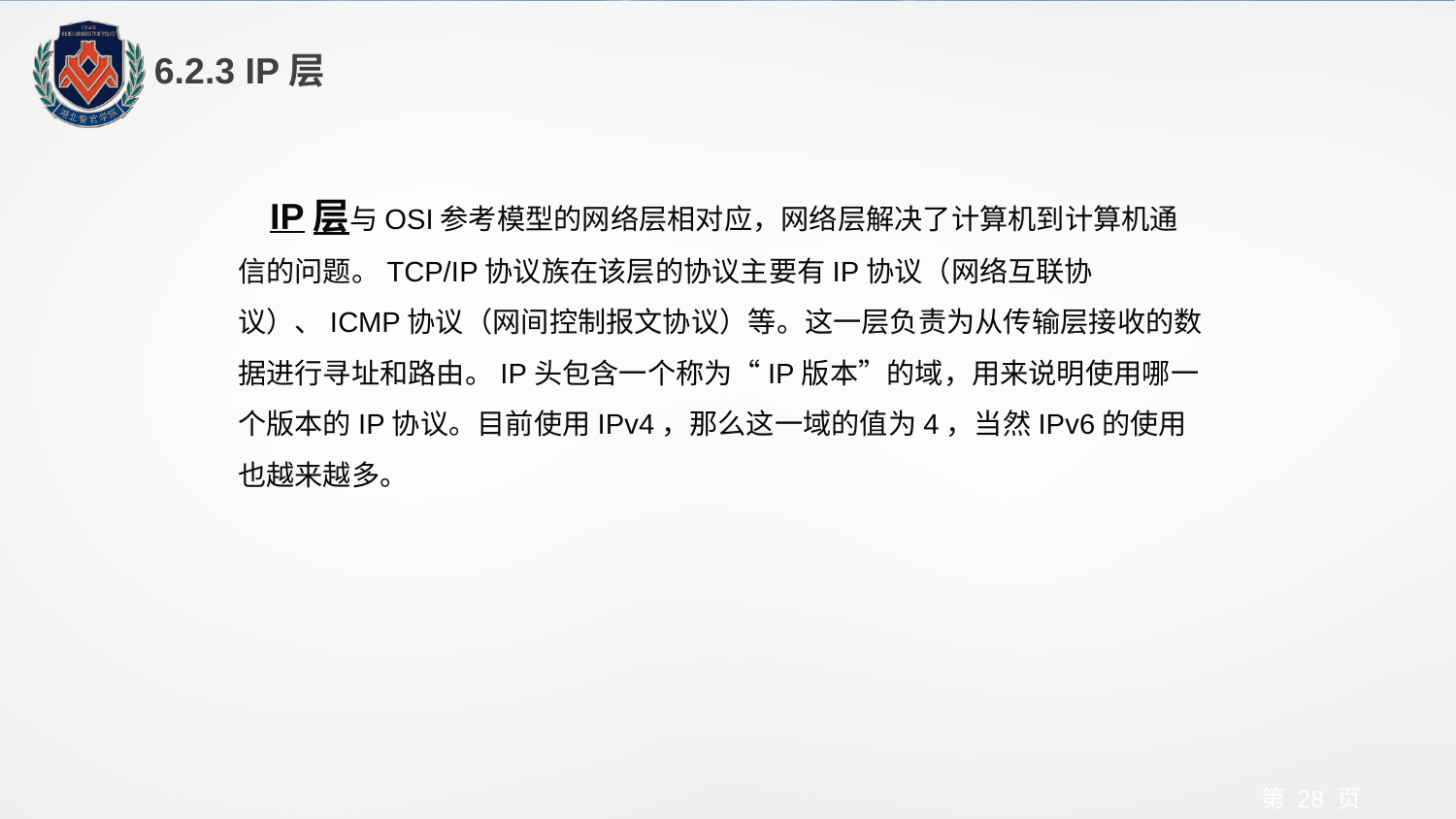

6.2.3 IP层
    IP层与OSI参考模型的网络层相对应，网络层解决了计算机到计算机通信的问题。TCP/IP协议族在该层的协议主要有IP协议（网络互联协议）、ICMP协议（网间控制报文协议）等。这一层负责为从传输层接收的数据进行寻址和路由。IP头包含一个称为“IP版本”的域，用来说明使用哪一个版本的IP协议。目前使用IPv4，那么这一域的值为4，当然IPv6的使用也越来越多。